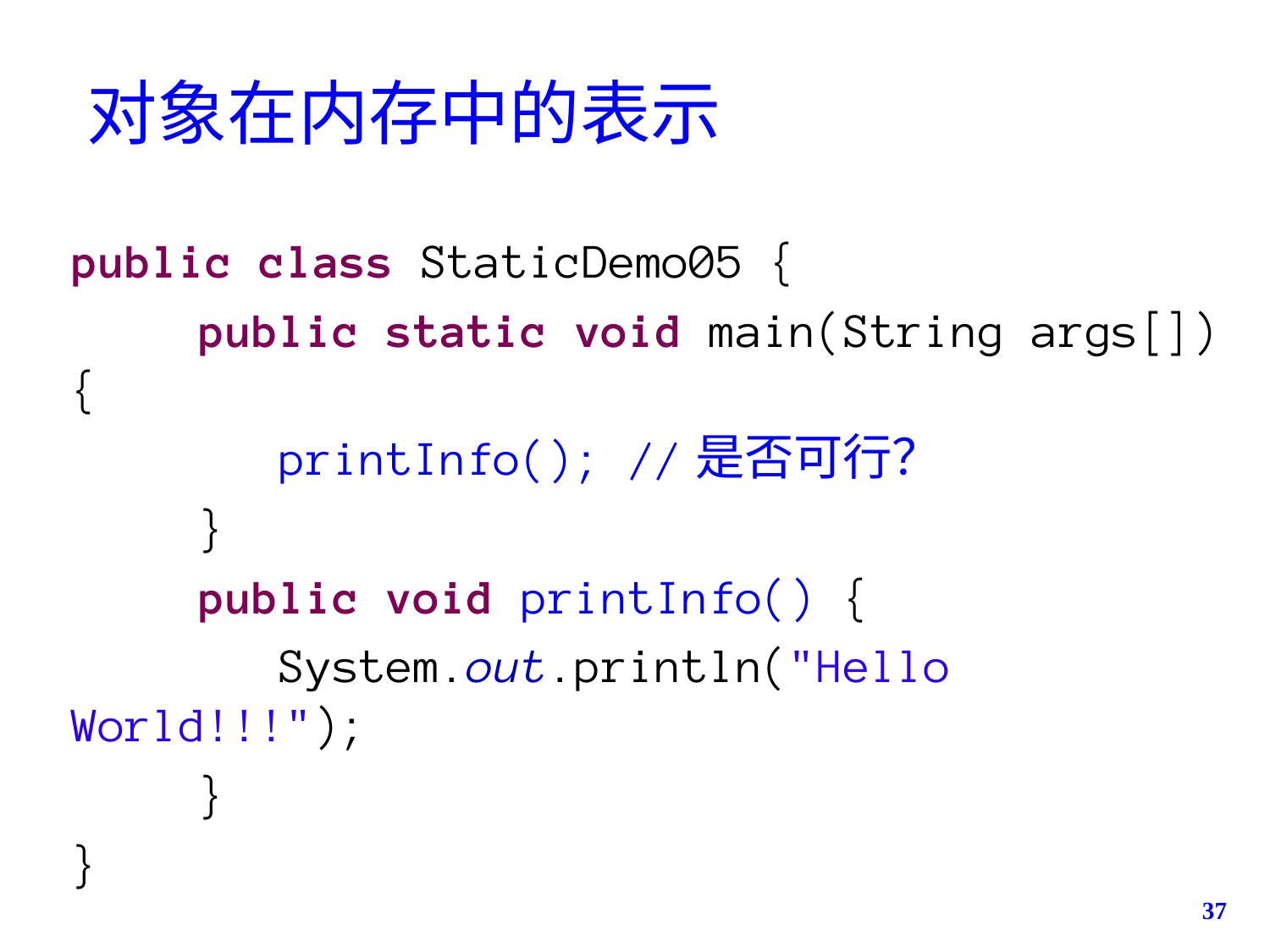

# 对象在内存中的表示
public class StaticDemo05 {
	public static void main(String args[]) {
	   printInfo(); //是否可行？
	}
	public void printInfo() {
	   System.out.println("Hello World!!!");
	}
}

37